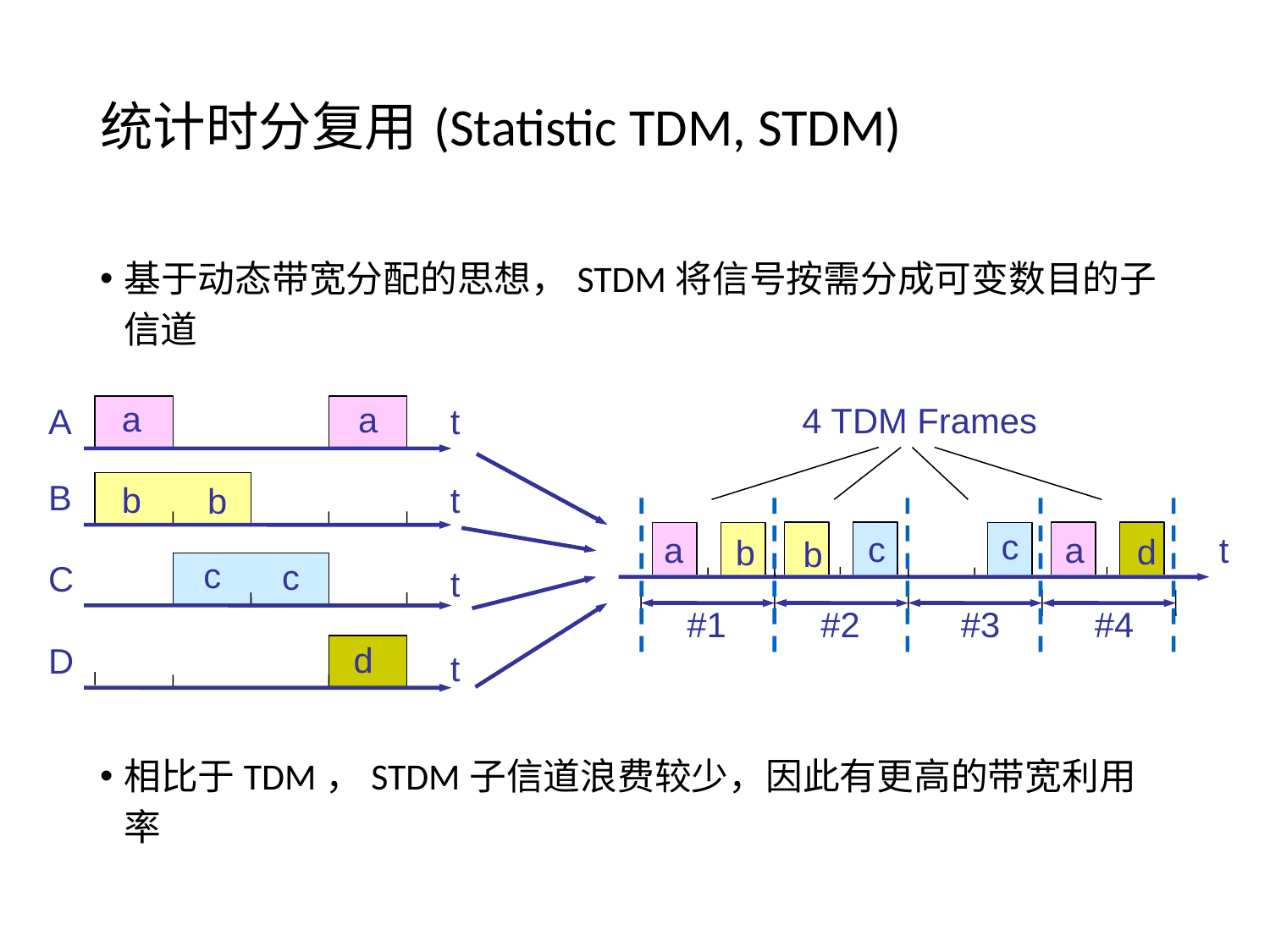

# 统计时分复用 (Statistic TDM, STDM)
基于动态带宽分配的思想，STDM将信号按需分成可变数目的子信道

相比于TDM，STDM子信道浪费较少，因此有更高的带宽利用率
a
a
4 TDM Frames
A
t

B
t
b

b

c
c
a
a
t

d
b

b

c
c
C

t

#1
#2
#3
#4

d
D

t

35